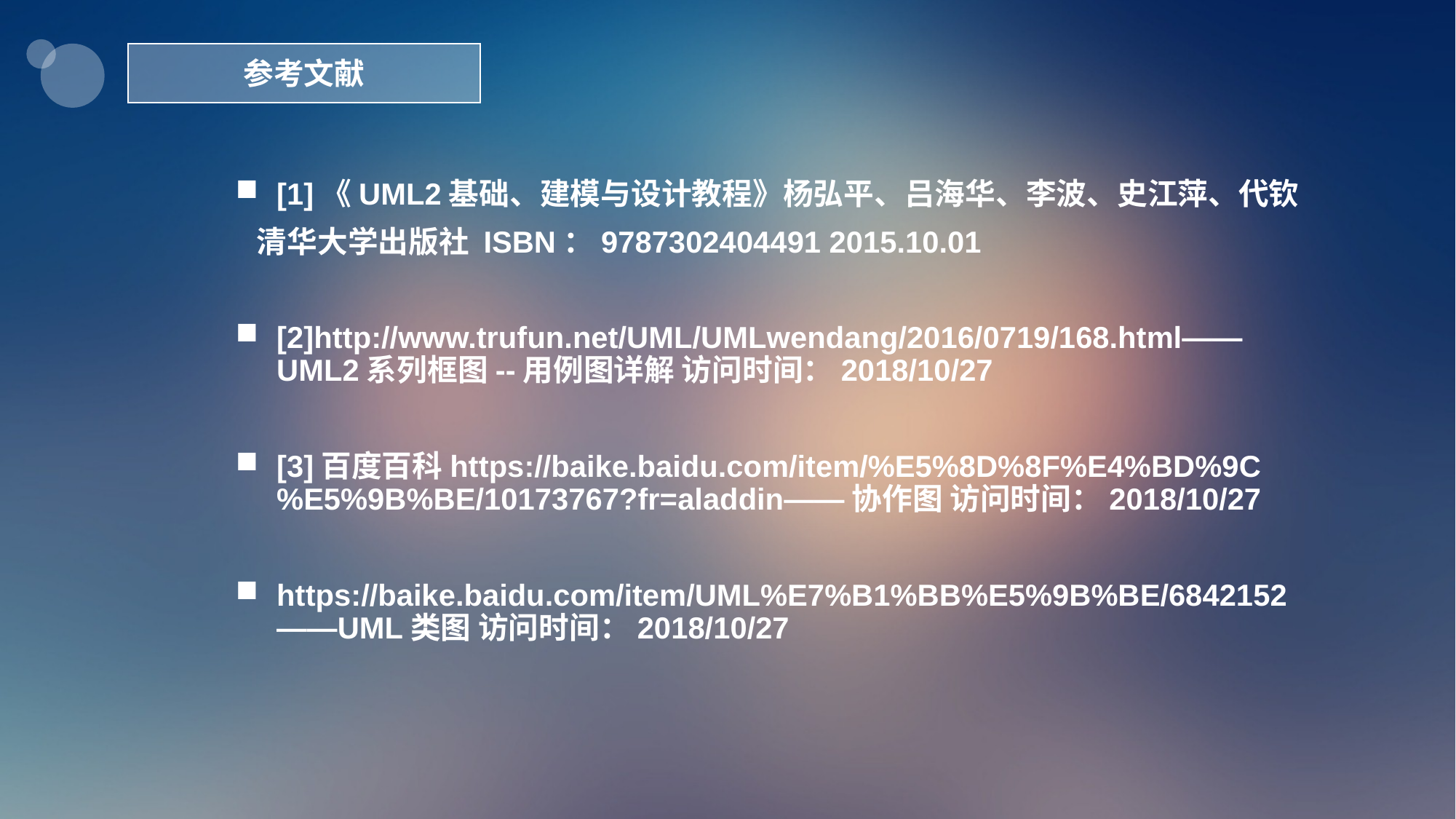

参考文献
[1]《UML2基础、建模与设计教程》杨弘平、吕海华、李波、史江萍、代钦
  清华大学出版社 ISBN：9787302404491 2015.10.01

[2]http://www.trufun.net/UML/UMLwendang/2016/0719/168.html——UML2系列框图--用例图详解 访问时间：2018/10/27

[3]百度百科https://baike.baidu.com/item/%E5%8D%8F%E4%BD%9C%E5%9B%BE/10173767?fr=aladdin——协作图 访问时间：2018/10/27

https://baike.baidu.com/item/UML%E7%B1%BB%E5%9B%BE/6842152——UML类图 访问时间：2018/10/27